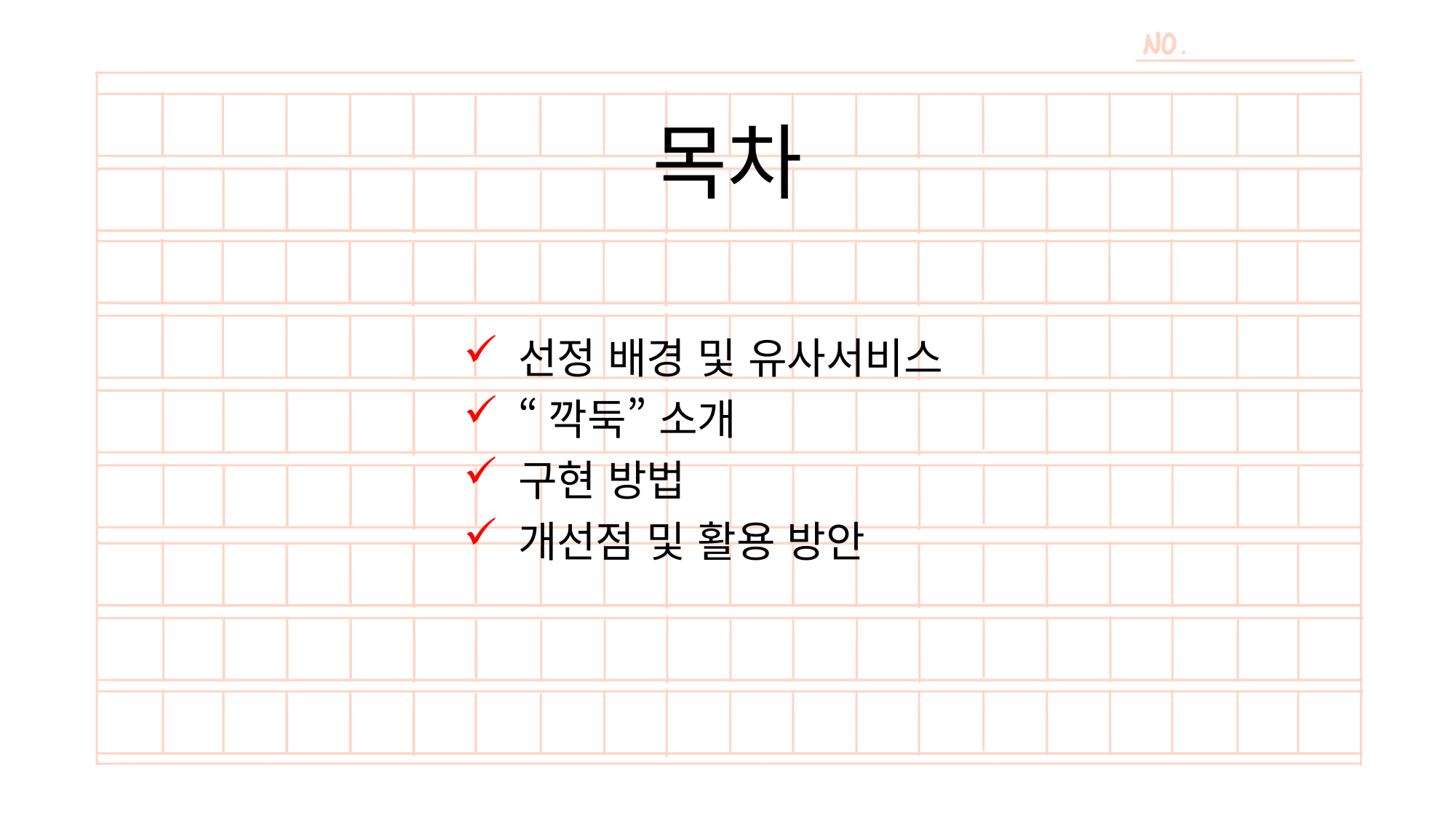

# 목차
선정 배경 및 유사서비스
“깍둑” 소개
구현 방법
개선점 및 활용 방안